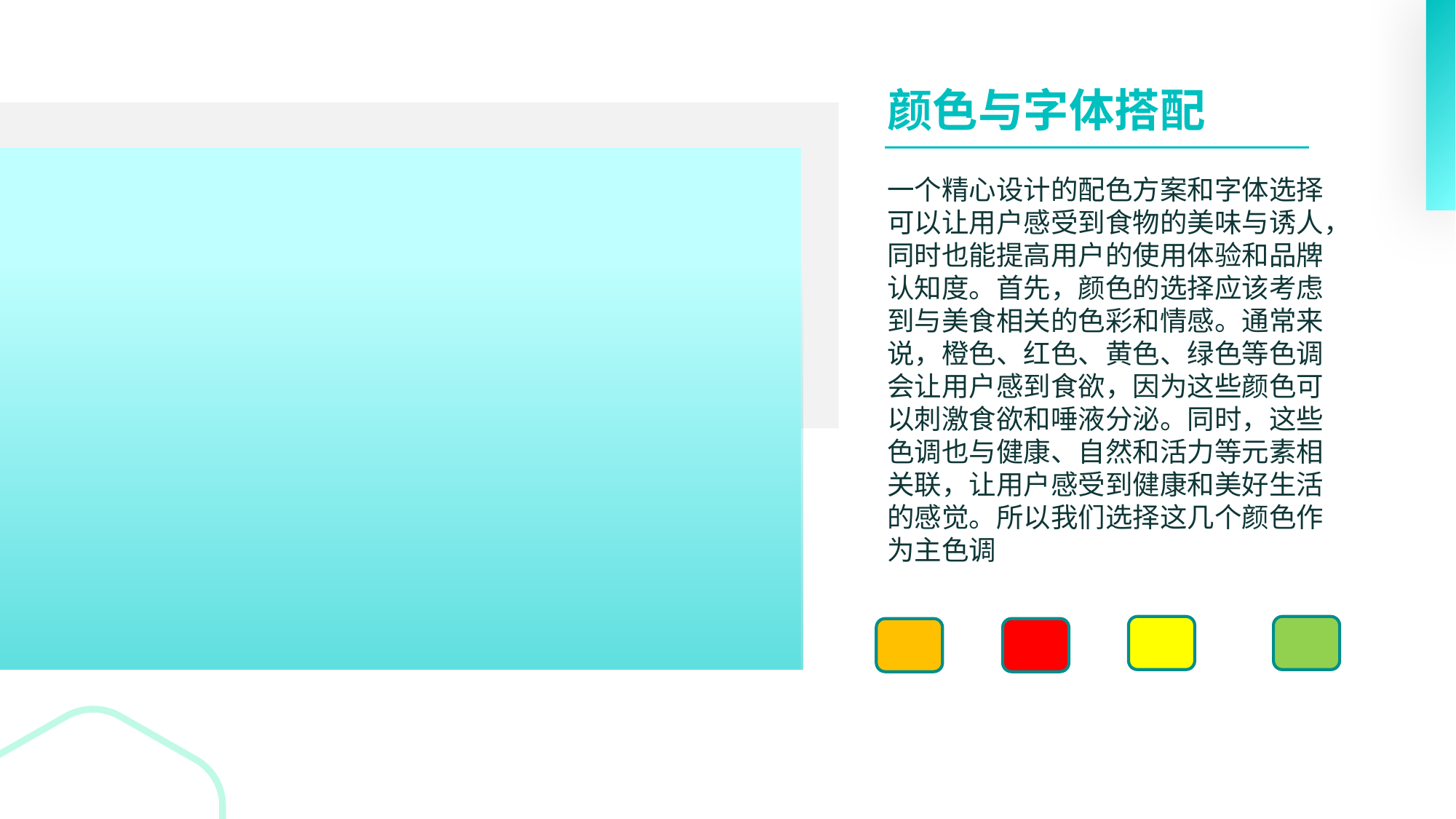

颜色与字体搭配

一个精心设计的配色方案和字体选择可以让用户感受到食物的美味与诱人，同时也能提高用户的使用体验和品牌认知度。首先，颜色的选择应该考虑到与美食相关的色彩和情感。通常来说，橙色、红色、黄色、绿色等色调会让用户感到食欲，因为这些颜色可以刺激食欲和唾液分泌。同时，这些色调也与健康、自然和活力等元素相关联，让用户感受到健康和美好生活的感觉。所以我们选择这几个颜色作为主色调

VIEW MORE